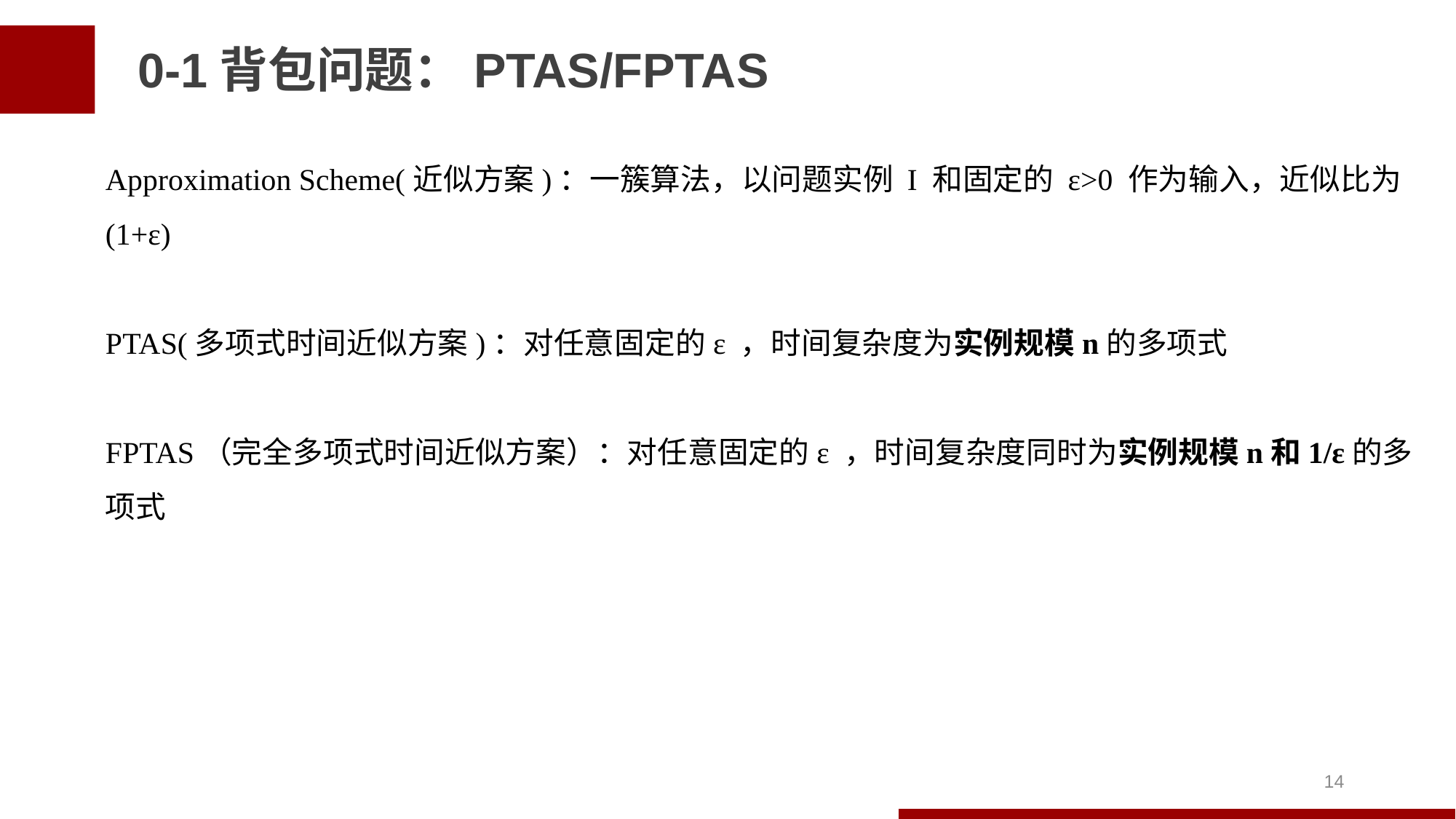

0-1背包问题：PTAS/FPTAS
Approximation Scheme(近似方案)：一簇算法，以问题实例 I 和固定的 ε>0 作为输入，近似比为(1+ε)

PTAS(多项式时间近似方案)：对任意固定的ε ，时间复杂度为实例规模n的多项式

FPTAS（完全多项式时间近似方案）：对任意固定的ε ，时间复杂度同时为实例规模n和1/ε的多项式
14